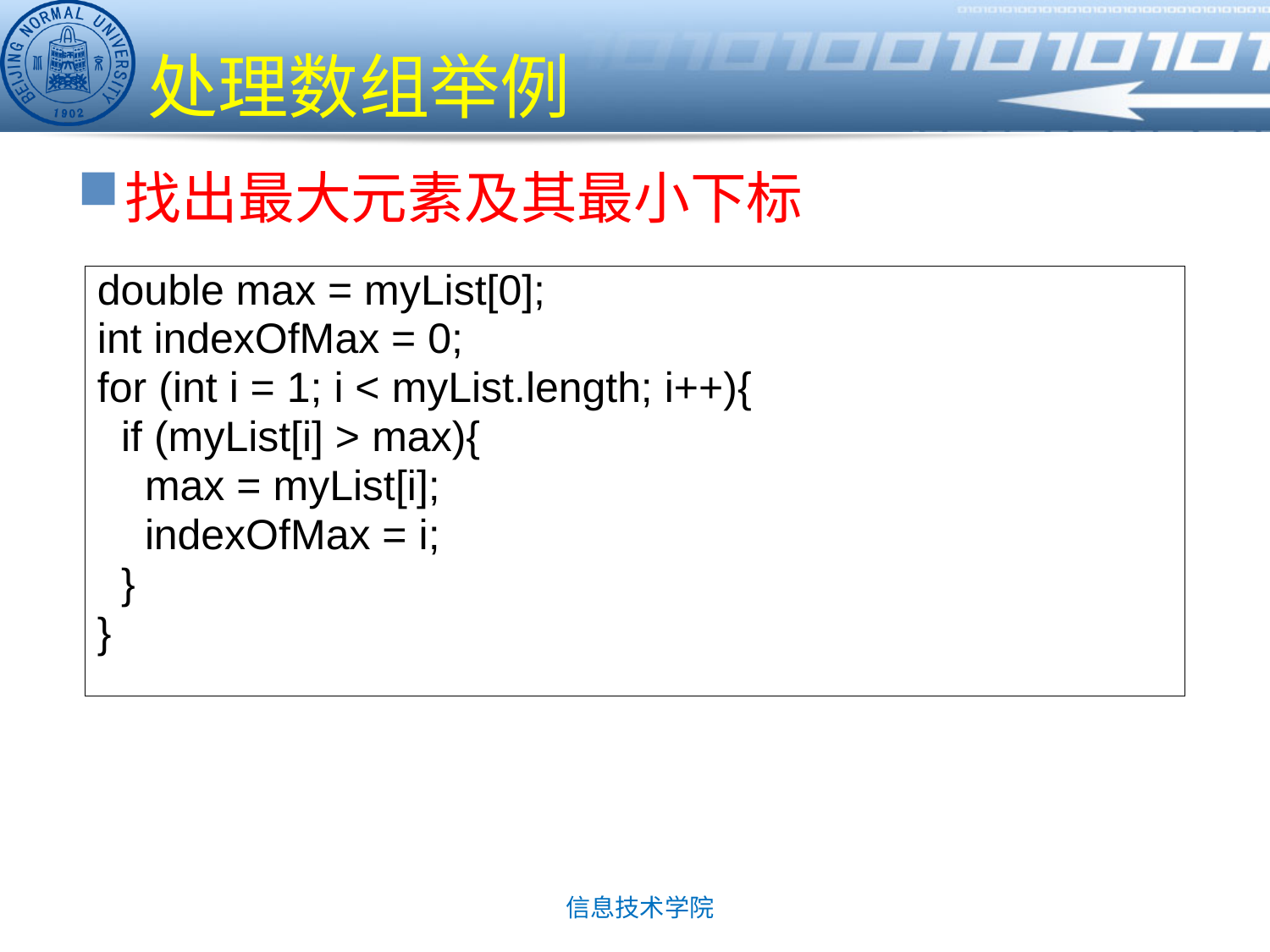

# 处理数组举例
找出最大元素及其最小下标
double max = myList[0];
int indexOfMax = 0;
for (int i = 1; i < myList.length; i++){
  if (myList[i] > max){
    max = myList[i];
    indexOfMax = i;
  }
}
15